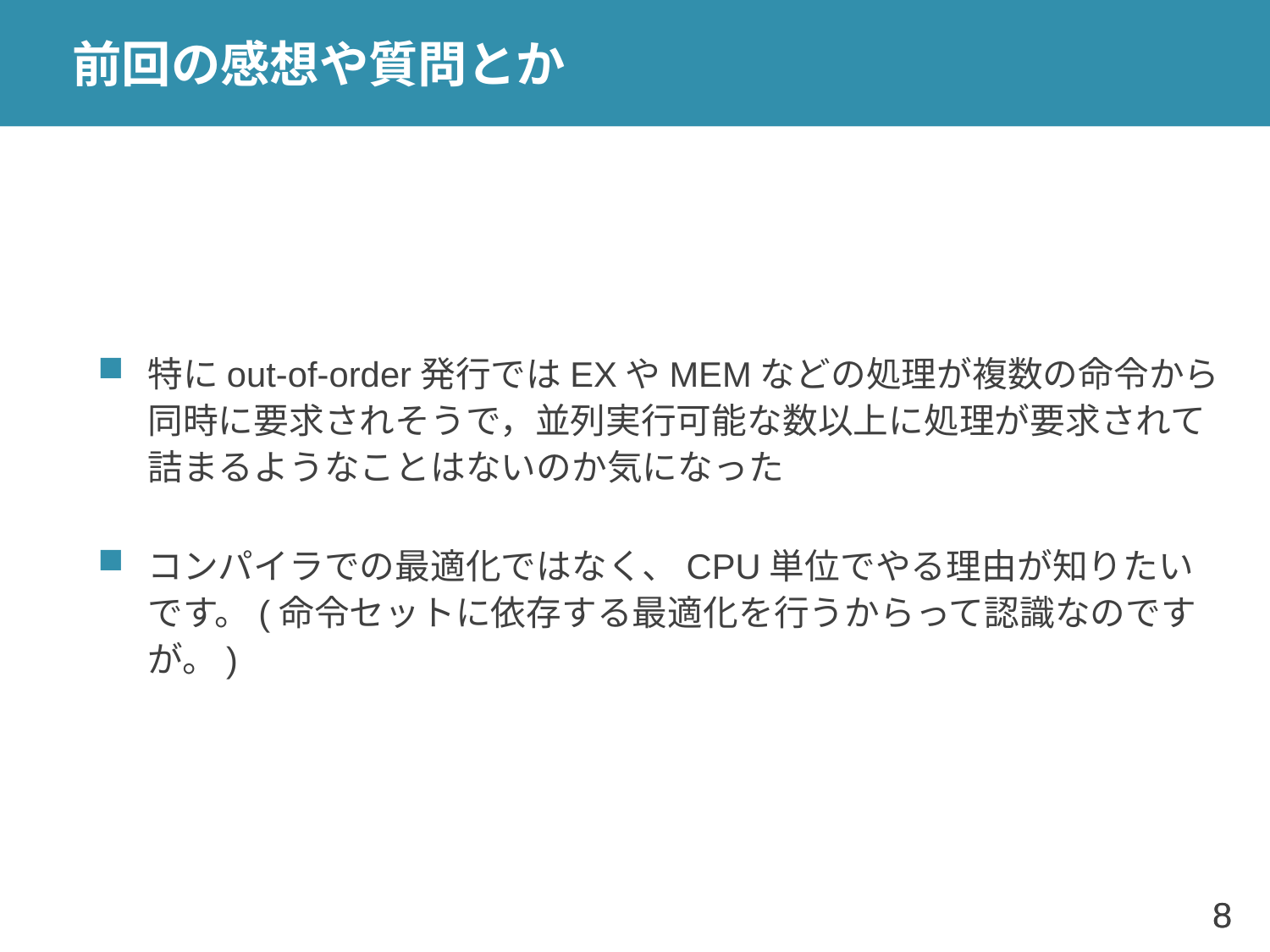

# 前回の感想や質問とか
特にout-of-order発行ではEXやMEMなどの処理が複数の命令から同時に要求されそうで，並列実行可能な数以上に処理が要求されて詰まるようなことはないのか気になった
コンパイラでの最適化ではなく、CPU単位でやる理由が知りたいです。(命令セットに依存する最適化を行うからって認識なのですが。)